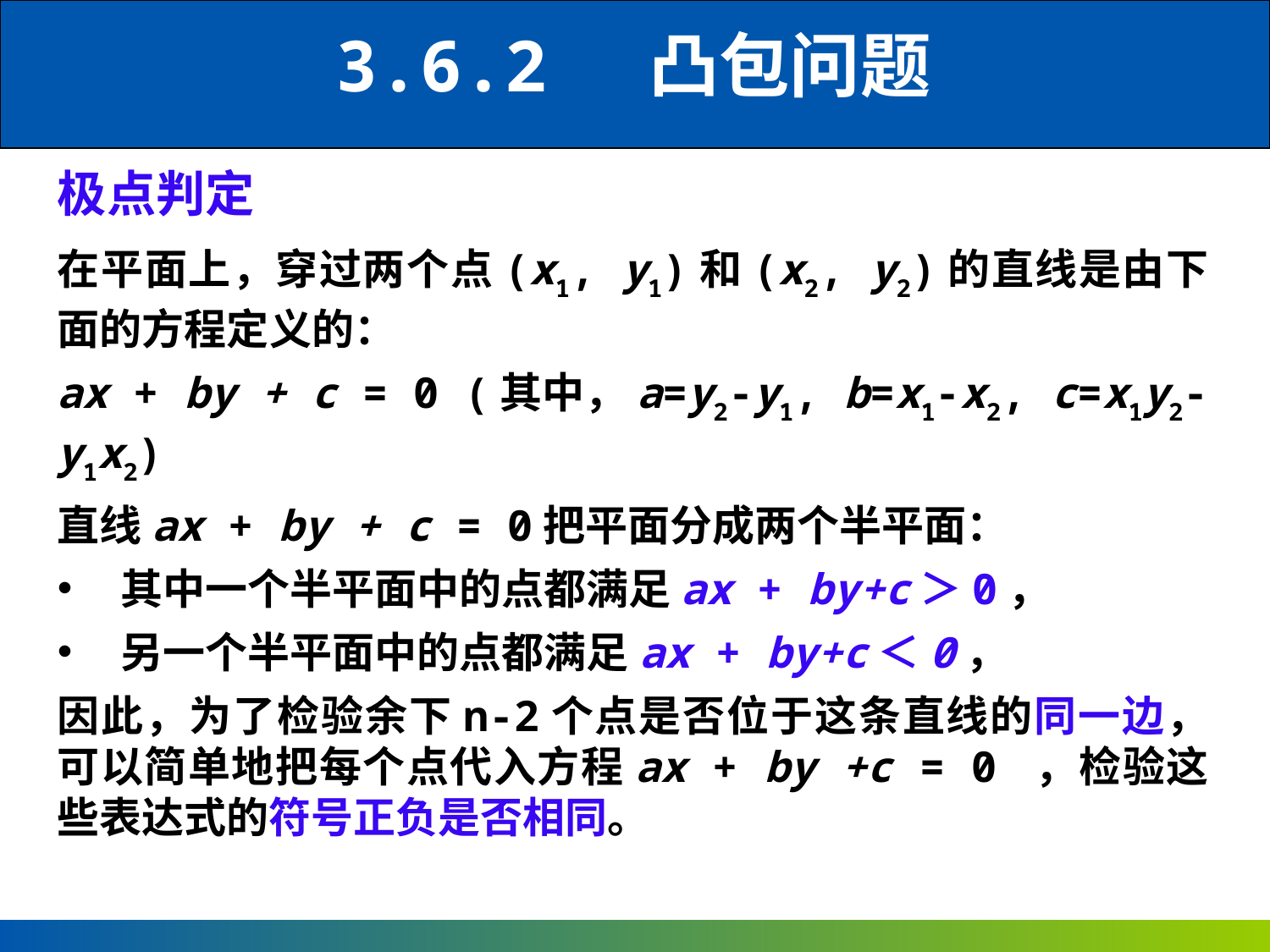

3.6.2  凸包问题
极点判定
在平面上，穿过两个点(x1, y1)和(x2, y2)的直线是由下面的方程定义的：
ax + by + c = 0 (其中，a=y2-y1, b=x1-x2, c=x1y2-y1x2)
直线ax + by + c = 0把平面分成两个半平面：
其中一个半平面中的点都满足ax + by+c＞0，
另一个半平面中的点都满足ax + by+c＜0，
因此，为了检验余下n-2个点是否位于这条直线的同一边，可以简单地把每个点代入方程ax + by +c = 0 ，检验这些表达式的符号正负是否相同。